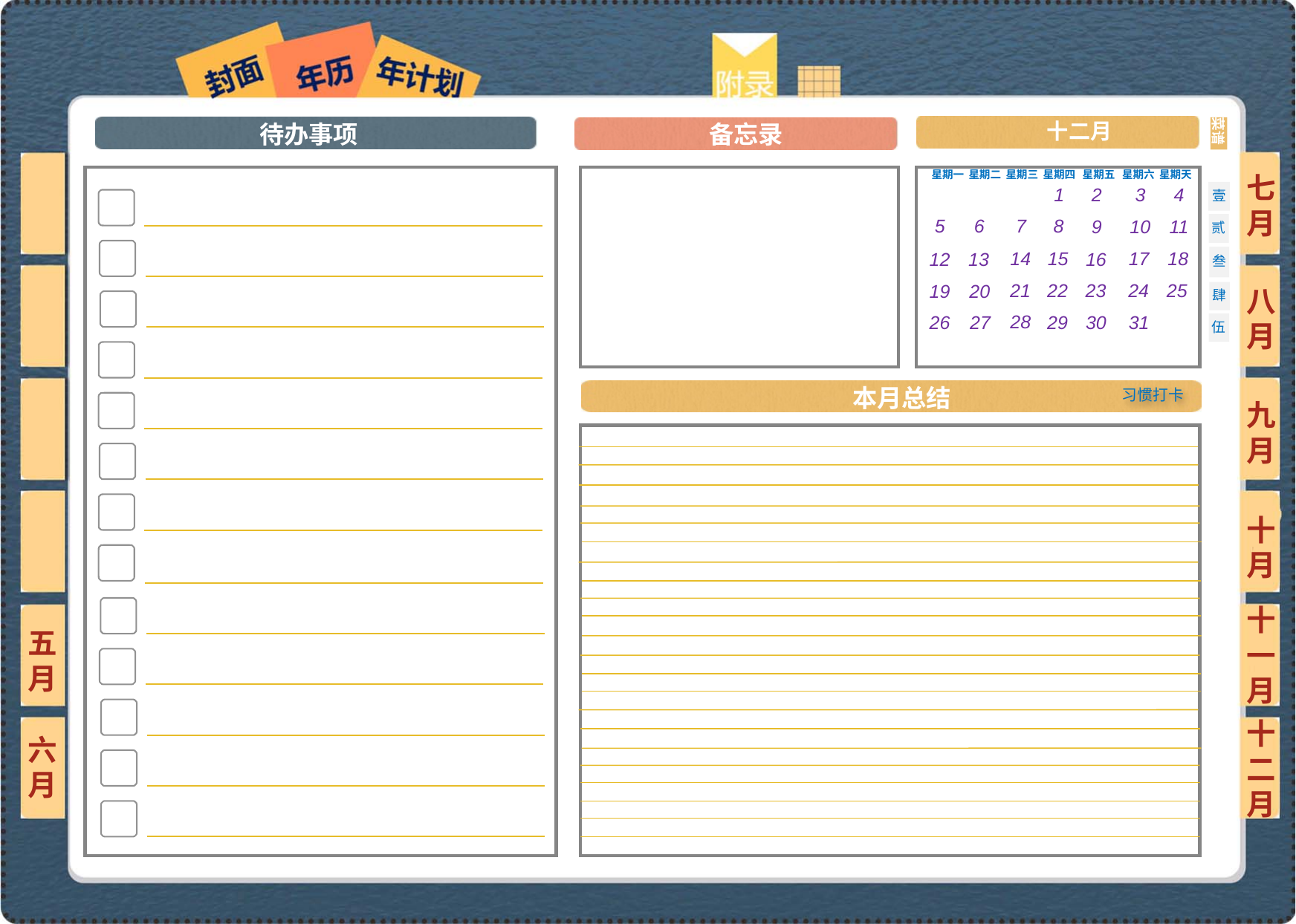

十二月
七月

4

1
2
3
壹
7
5
6
8
11
10
9
贰
15
17
18
14
16
12
13
叁
八月
24
21
25
22
23
20
19
肆
28

31
30
27
26
29
伍

习惯打卡
九月
十月
十一月
五月
六月
十二月